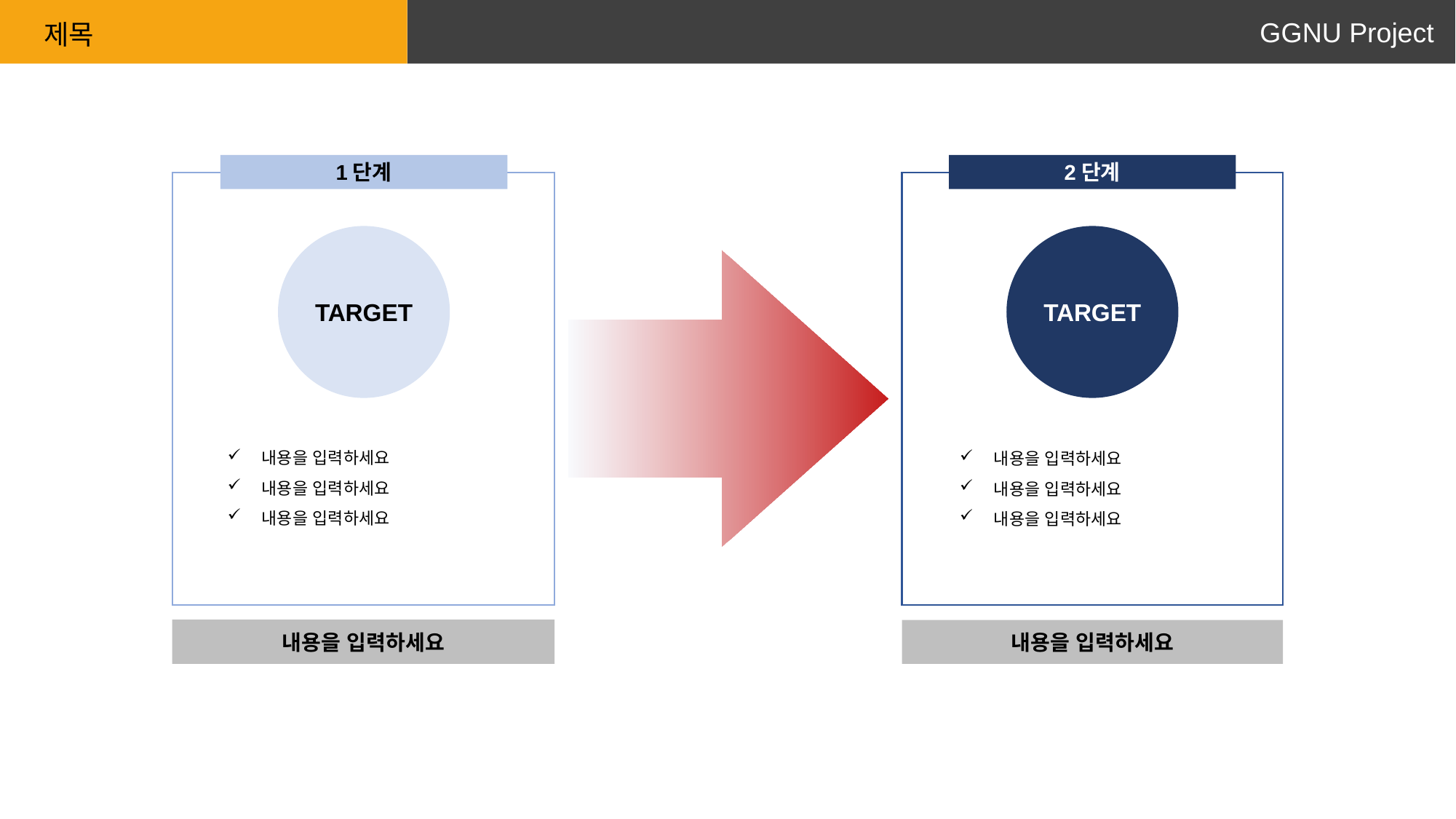

GGNU Project
제목
1단계
2단계

TARGET
내용을 입력하세요
내용을 입력하세요
내용을 입력하세요
내용을 입력하세요

TARGET

내용을 입력하세요
내용을 입력하세요
내용을 입력하세요
내용을 입력하세요